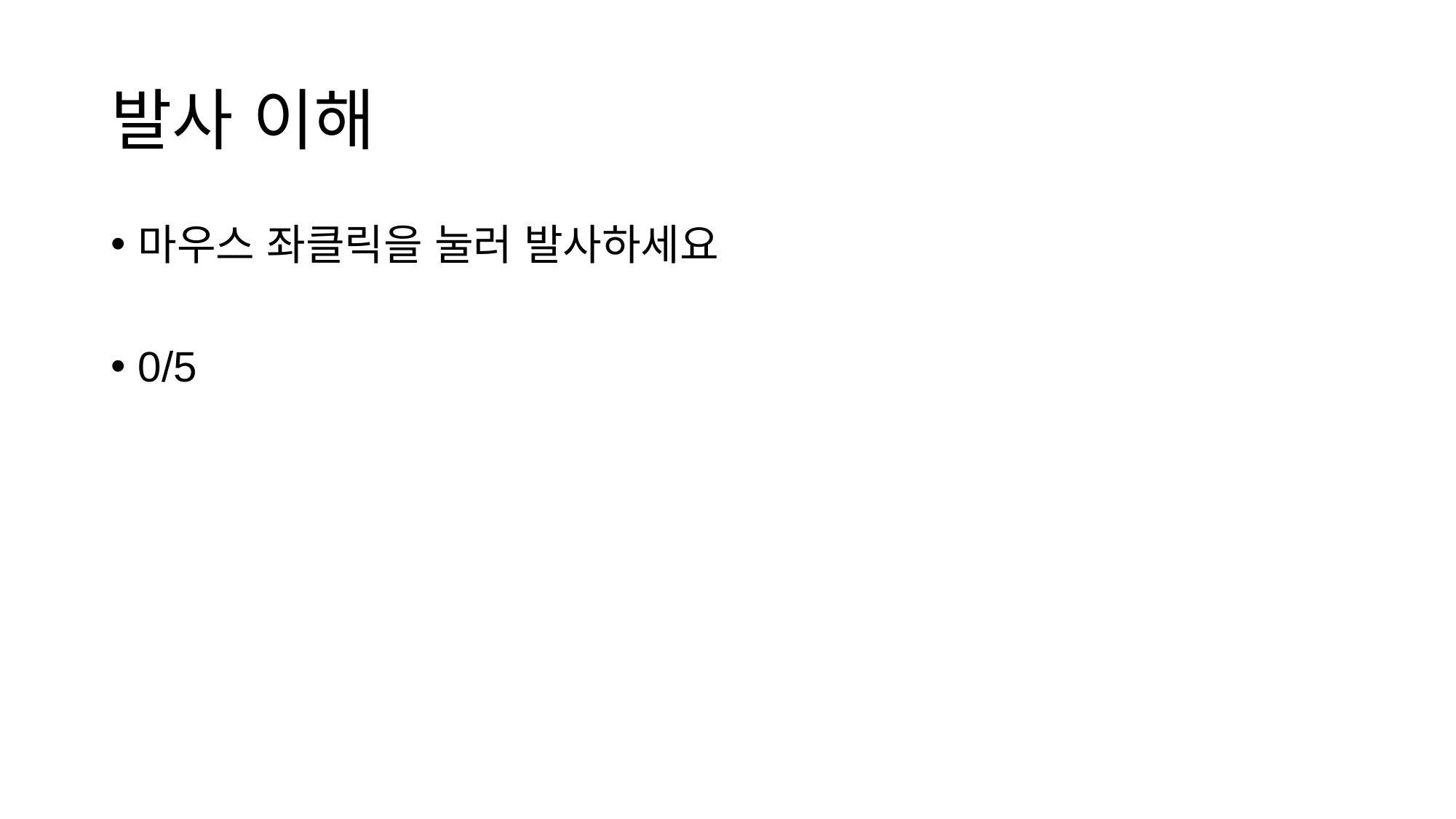

# 발사 이해
마우스 좌클릭을 눌러 발사하세요

0/5